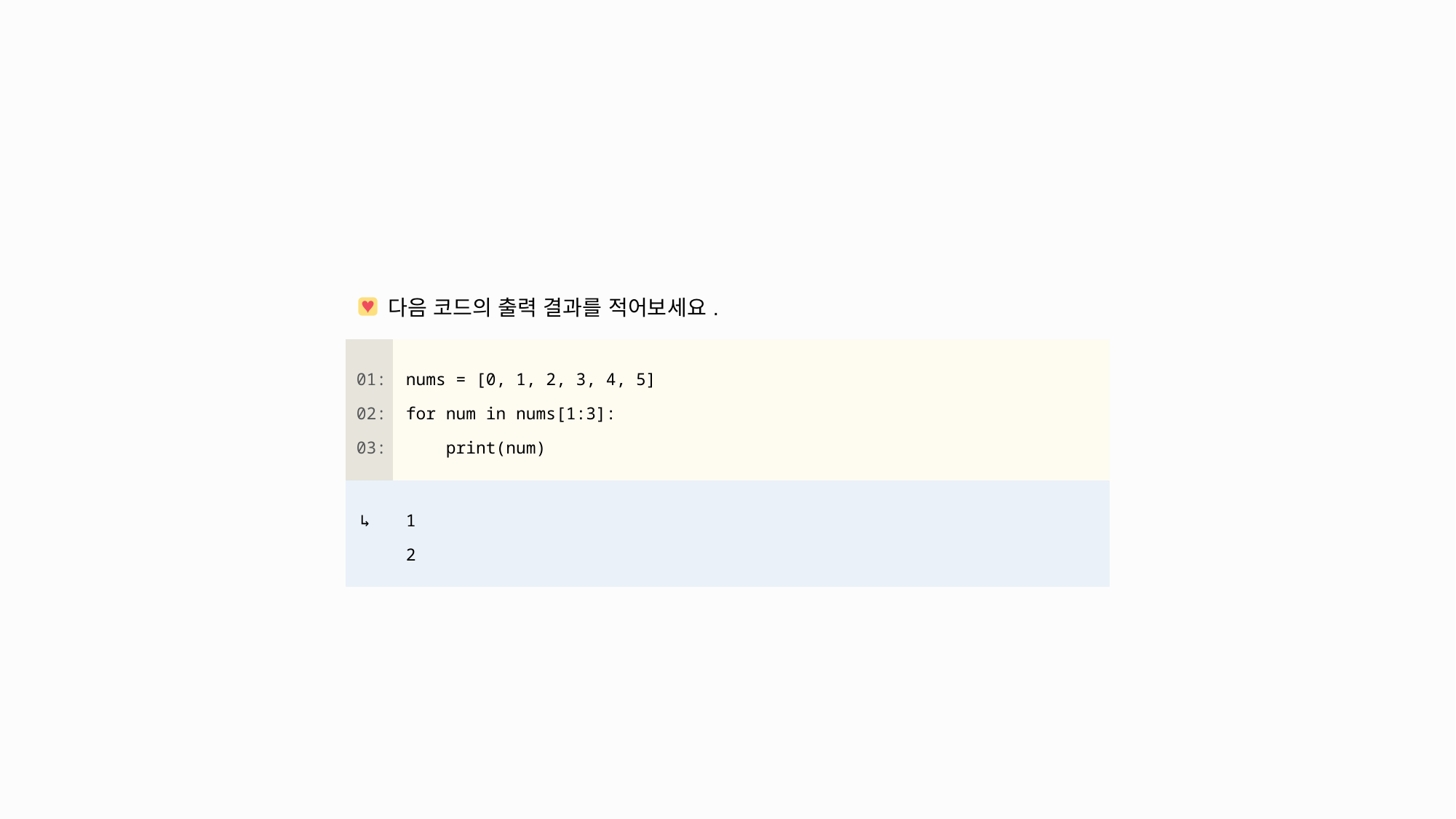

| 다음 코드의 출력 결과를 적어보세요. |  |
| --- | --- |
| 01: 02: 03: | nums = [0, 1, 2, 3, 4, 5] for num in nums[1:3]: print(num) |
| ↳ | 1 2 |